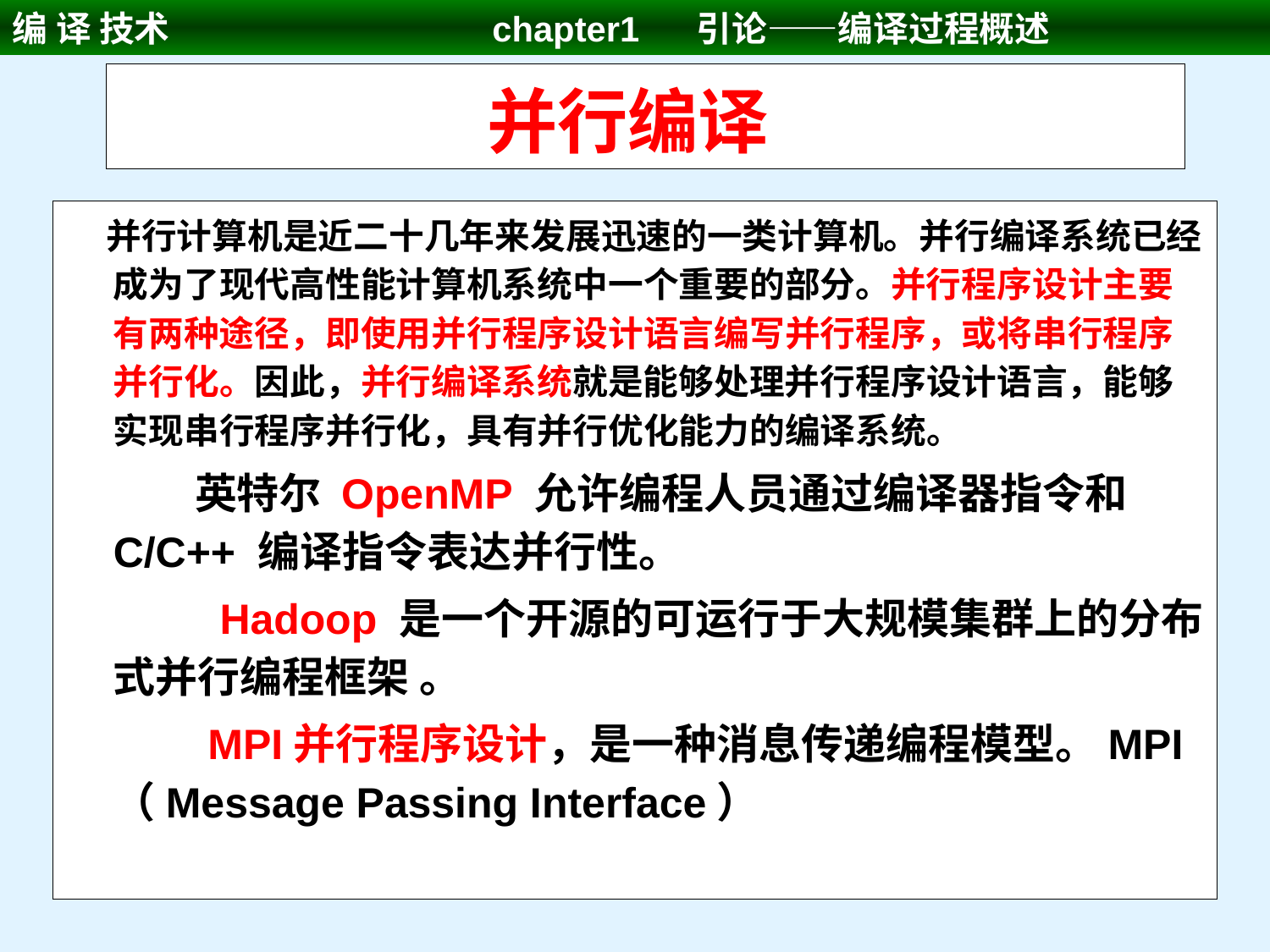

# 并行编译
    并行计算机是近二十几年来发展迅速的一类计算机。并行编译系统已经成为了现代高性能计算机系统中一个重要的部分。并行程序设计主要有两种途径，即使用并行程序设计语言编写并行程序，或将串行程序并行化。因此，并行编译系统就是能够处理并行程序设计语言，能够实现串行程序并行化，具有并行优化能力的编译系统。
               英特尔 OpenMP 允许编程人员通过编译器指令和 C/C++ 编译指令表达并行性。
             Hadoop 是一个开源的可运行于大规模集群上的分布式并行编程框架 。
            MPI并行程序设计，是一种消息传递编程模型。MPI （Message Passing Interface）